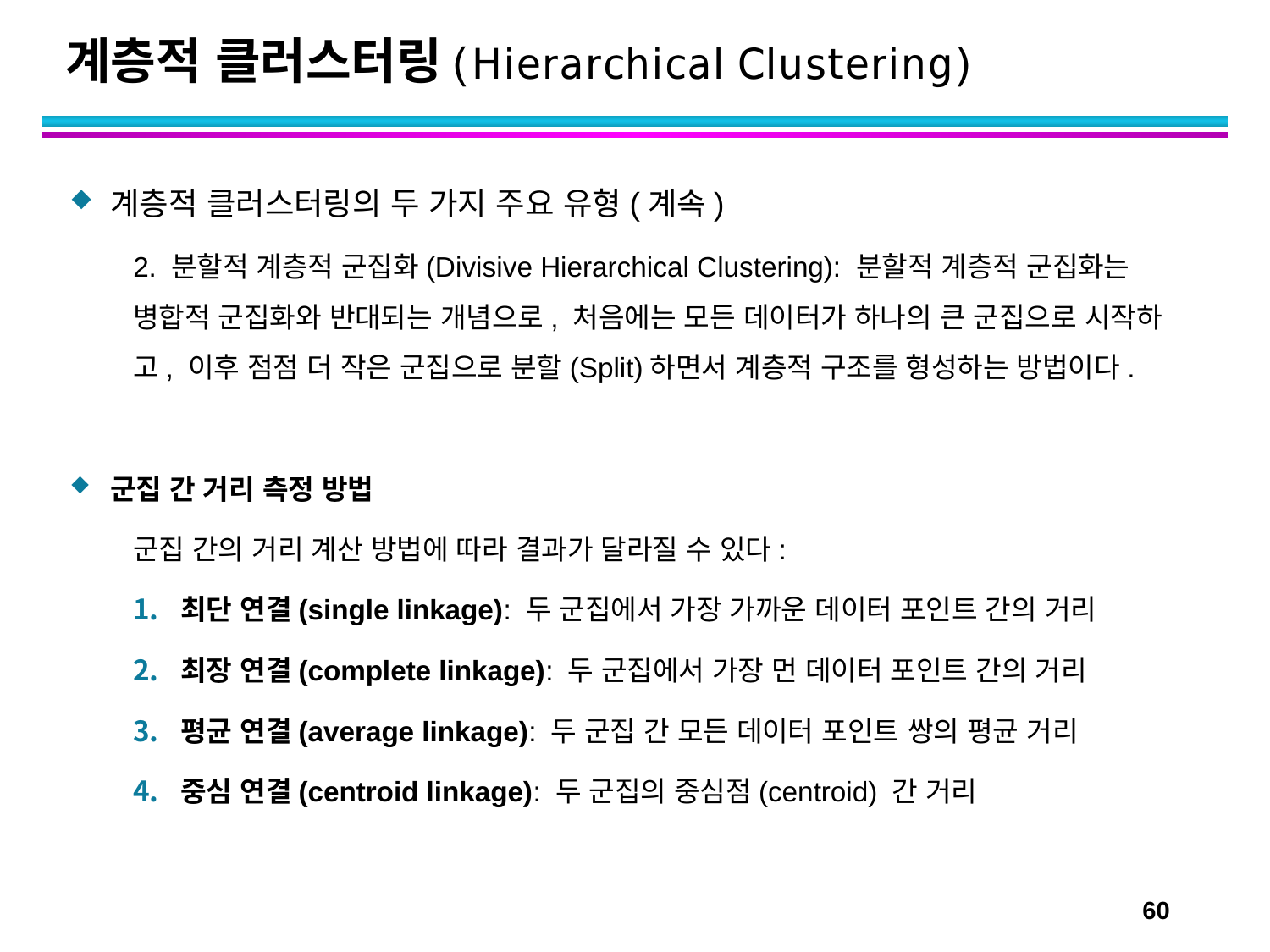

# 계층적 클러스터링(Hierarchical Clustering)
계층적 클러스터링의 두 가지 주요 유형(계속)
2. 분할적 계층적 군집화(Divisive Hierarchical Clustering): 분할적 계층적 군집화는 병합적 군집화와 반대되는 개념으로, 처음에는 모든 데이터가 하나의 큰 군집으로 시작하고, 이후 점점 더 작은 군집으로 분할(Split)하면서 계층적 구조를 형성하는 방법이다.

군집 간 거리 측정 방법
군집 간의 거리 계산 방법에 따라 결과가 달라질 수 있다:
최단 연결(single linkage): 두 군집에서 가장 가까운 데이터 포인트 간의 거리
최장 연결(complete linkage): 두 군집에서 가장 먼 데이터 포인트 간의 거리
평균 연결(average linkage): 두 군집 간 모든 데이터 포인트 쌍의 평균 거리
중심 연결(centroid linkage): 두 군집의 중심점(centroid) 간 거리